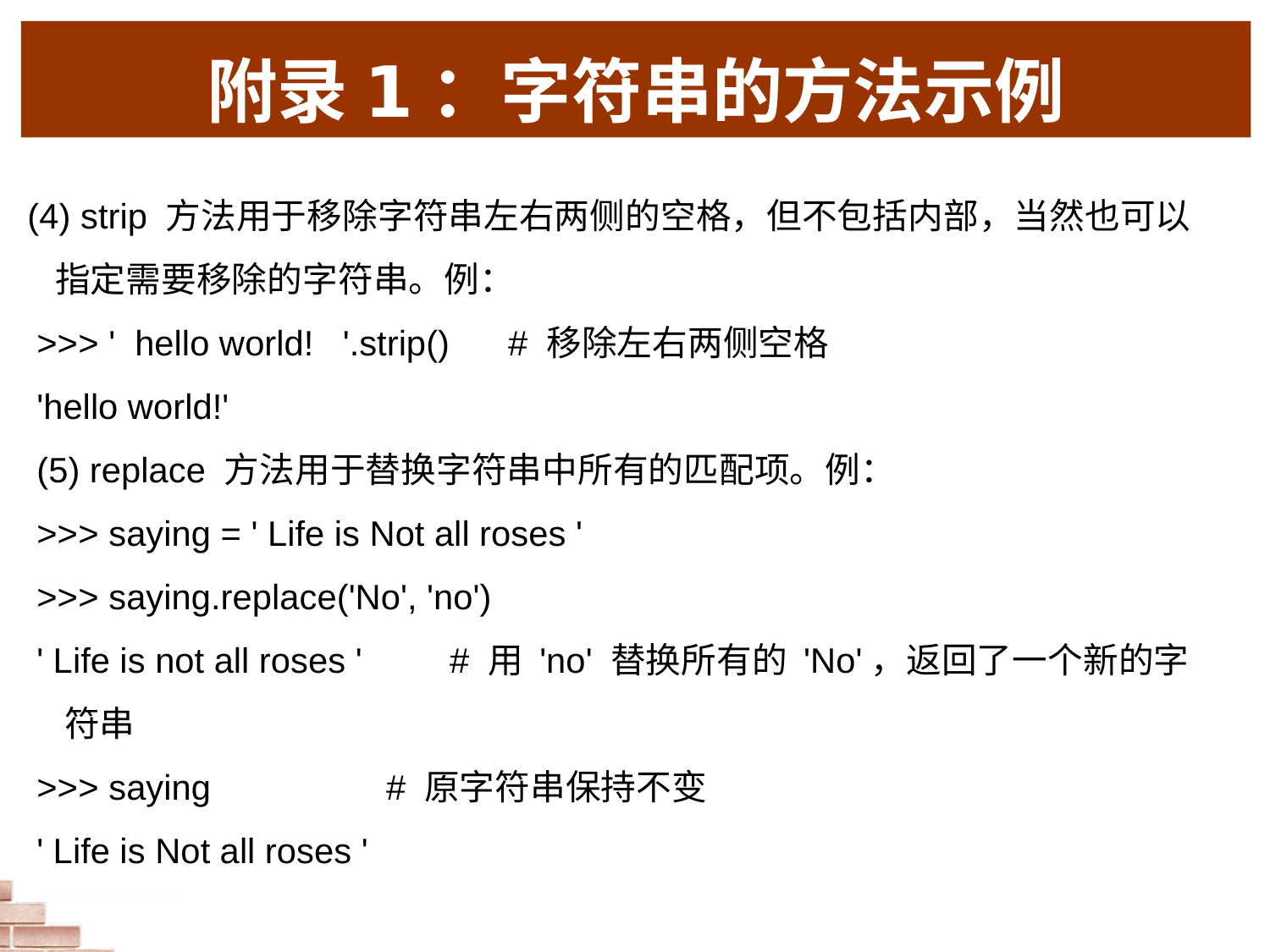

# 附录1：字符串的方法示例
(4) strip 方法用于移除字符串左右两侧的空格，但不包括内部，当然也可以指定需要移除的字符串。例：
>>> '  hello world!   '.strip()      # 移除左右两侧空格
'hello world!'
(5) replace 方法用于替换字符串中所有的匹配项。例：
>>> saying = ' Life is Not all roses '
>>> saying.replace('No', 'no')
' Life is not all roses '         # 用 'no' 替换所有的 'No'，返回了一个新的字符串
>>> saying                  # 原字符串保持不变
' Life is Not all roses '